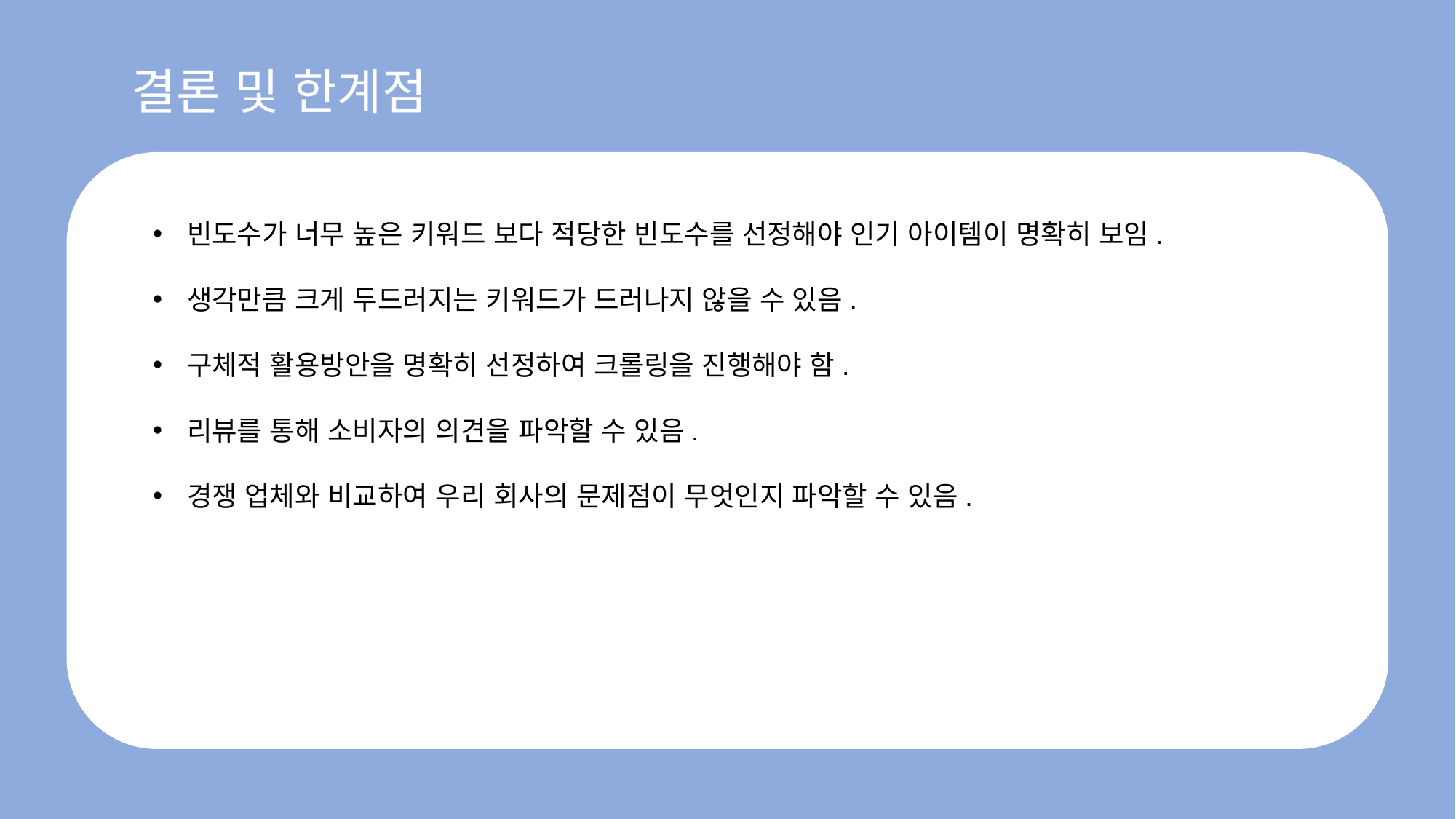

결론 및 한계점

빈도수가 너무 높은 키워드 보다 적당한 빈도수를 선정해야 인기 아이템이 명확히 보임.

생각만큼 크게 두드러지는 키워드가 드러나지 않을 수 있음.

구체적 활용방안을 명확히 선정하여 크롤링을 진행해야 함.

리뷰를 통해 소비자의 의견을 파악할 수 있음.

경쟁 업체와 비교하여 우리 회사의 문제점이 무엇인지 파악할 수 있음.